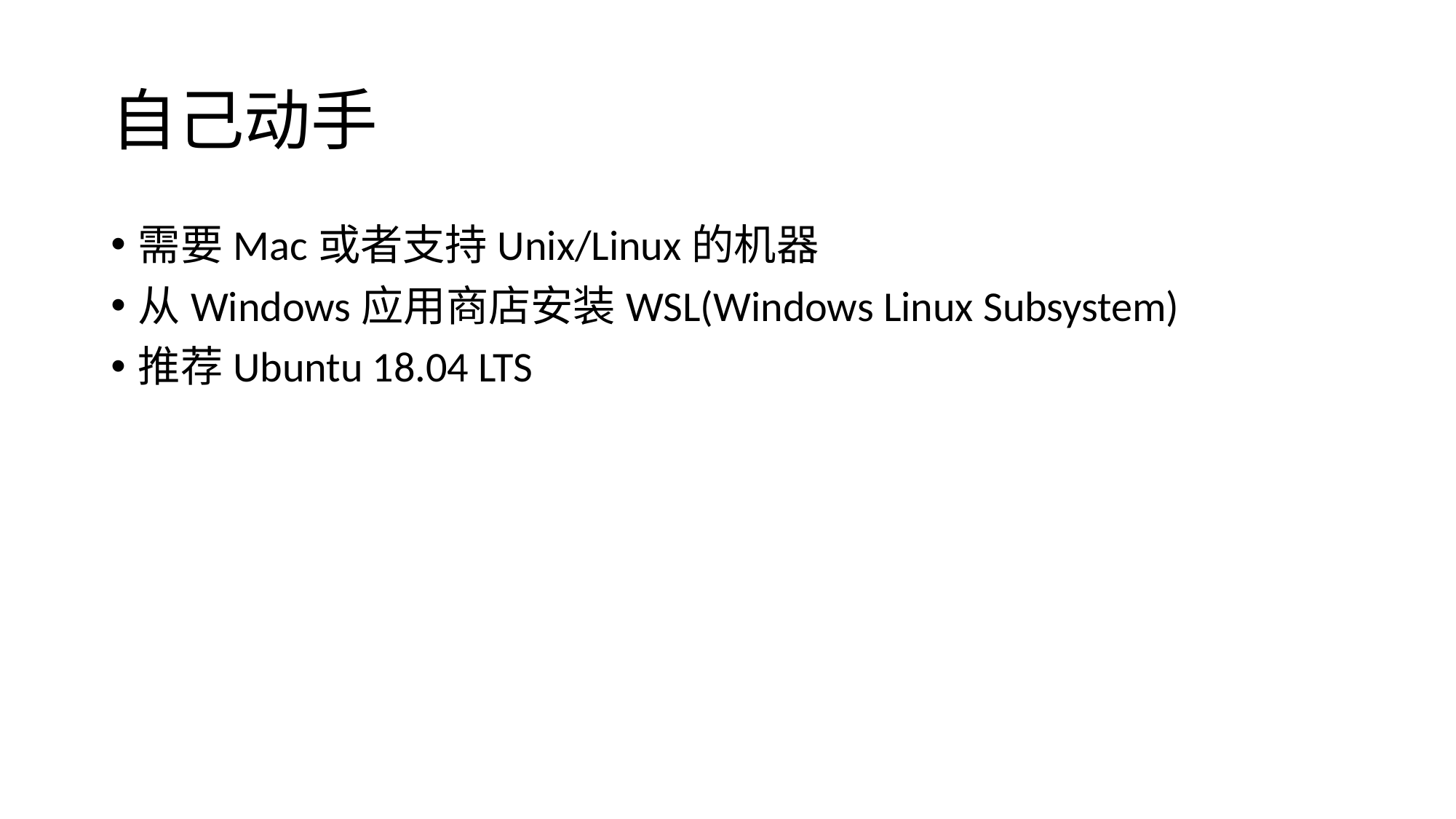

# 自己动手
需要Mac或者支持Unix/Linux的机器
从Windows应用商店安装WSL(Windows Linux Subsystem)
推荐Ubuntu 18.04 LTS